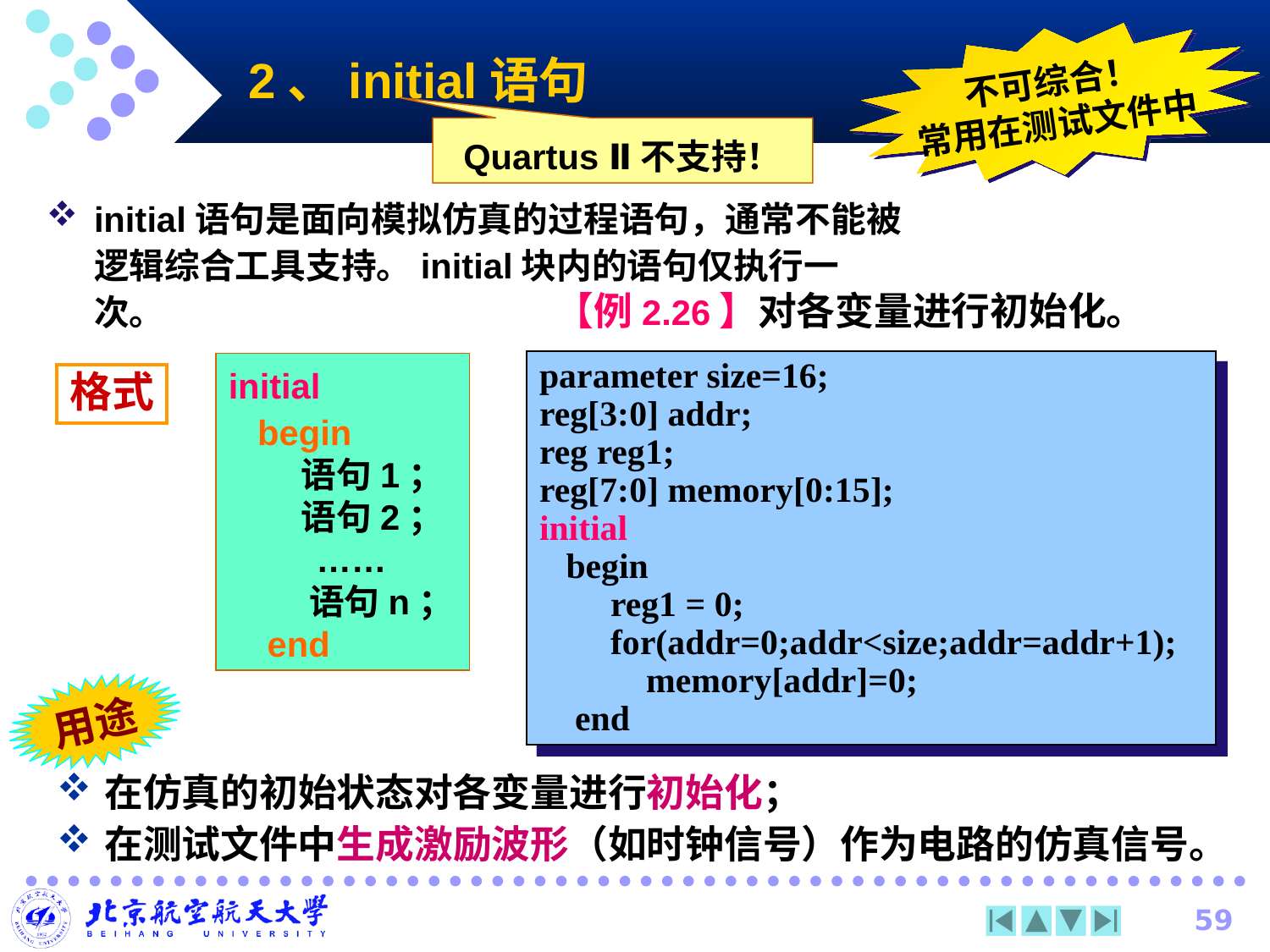

不可综合！
常用在测试文件中
# 2、initial语句
Quartus Ⅱ不支持！
initial语句是面向模拟仿真的过程语句，通常不能被逻辑综合工具支持。initial块内的语句仅执行一次。
 【例2.26】对各变量进行初始化。
parameter size=16;
reg[3:0] addr;
reg reg1;
reg[7:0] memory[0:15];
initial
   begin
        reg1 = 0;
        for(addr=0;addr<size;addr=addr+1);
            memory[addr]=0;
    end
initial
   begin
        语句1；
        语句2；
         ……
         语句n；
    end
格式
用途
在仿真的初始状态对各变量进行初始化；
在测试文件中生成激励波形（如时钟信号）作为电路的仿真信号。
59